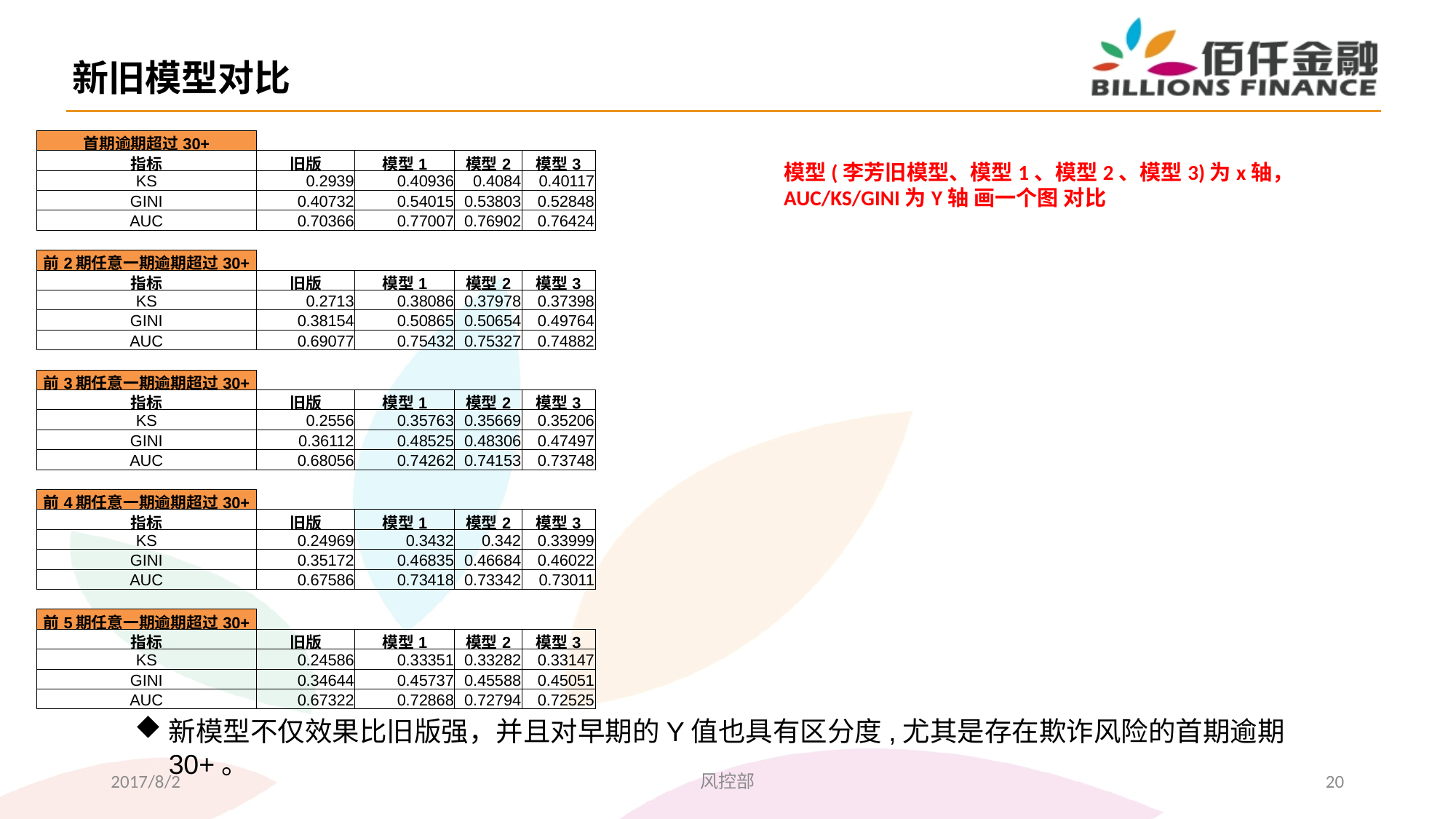

新旧模型对比
| 首期逾期超过30+ |  |  |  |  |
| --- | --- | --- | --- | --- |
| 指标 | 旧版 | 模型1 | 模型2 | 模型3 |
| KS | 0.2939 | 0.40936 | 0.4084 | 0.40117 |
| GINI | 0.40732 | 0.54015 | 0.53803 | 0.52848 |
| AUC | 0.70366 | 0.77007 | 0.76902 | 0.76424 |
|  |  |  |  |  |
| 前2期任意一期逾期超过30+ |  |  |  |  |
| 指标 | 旧版 | 模型1 | 模型2 | 模型3 |
| KS | 0.2713 | 0.38086 | 0.37978 | 0.37398 |
| GINI | 0.38154 | 0.50865 | 0.50654 | 0.49764 |
| AUC | 0.69077 | 0.75432 | 0.75327 | 0.74882 |
|  |  |  |  |  |
| 前3期任意一期逾期超过30+ |  |  |  |  |
| 指标 | 旧版 | 模型1 | 模型2 | 模型3 |
| KS | 0.2556 | 0.35763 | 0.35669 | 0.35206 |
| GINI | 0.36112 | 0.48525 | 0.48306 | 0.47497 |
| AUC | 0.68056 | 0.74262 | 0.74153 | 0.73748 |
|  |  |  |  |  |
| 前4期任意一期逾期超过30+ |  |  |  |  |
| 指标 | 旧版 | 模型1 | 模型2 | 模型3 |
| KS | 0.24969 | 0.3432 | 0.342 | 0.33999 |
| GINI | 0.35172 | 0.46835 | 0.46684 | 0.46022 |
| AUC | 0.67586 | 0.73418 | 0.73342 | 0.73011 |
|  |  |  |  |  |
| 前5期任意一期逾期超过30+ |  |  |  |  |
| 指标 | 旧版 | 模型1 | 模型2 | 模型3 |
| KS | 0.24586 | 0.33351 | 0.33282 | 0.33147 |
| GINI | 0.34644 | 0.45737 | 0.45588 | 0.45051 |
| AUC | 0.67322 | 0.72868 | 0.72794 | 0.72525 |
模型(李芳旧模型、模型1、模型2、模型3)为x轴，AUC/KS/GINI为Y轴 画一个图 对比
新模型不仅效果比旧版强，并且对早期的Y值也具有区分度,尤其是存在欺诈风险的首期逾期30+。
2017/8/2
风控部
20